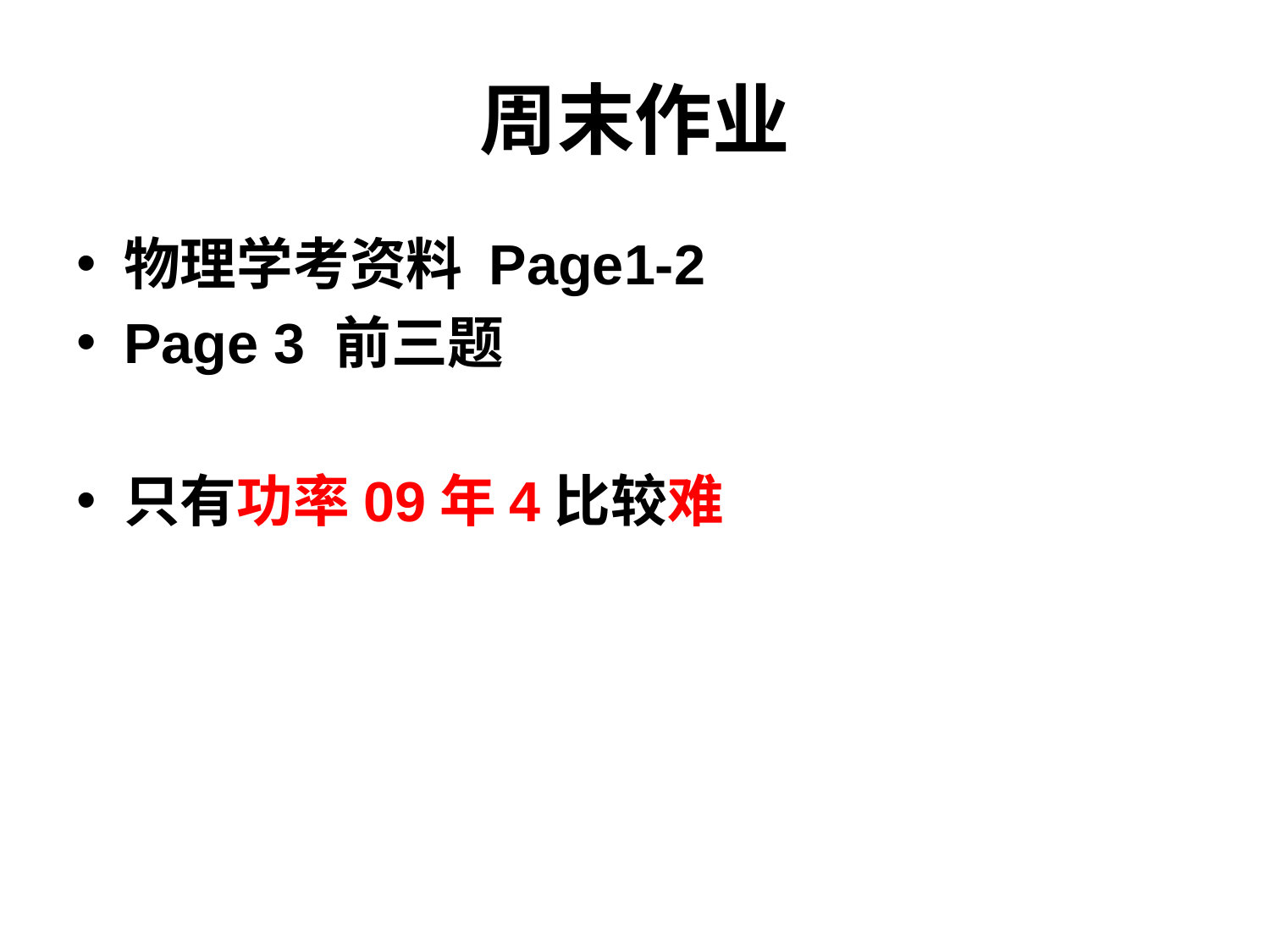

# 周末作业
物理学考资料 Page1-2
Page 3 前三题

只有功率09年4比较难